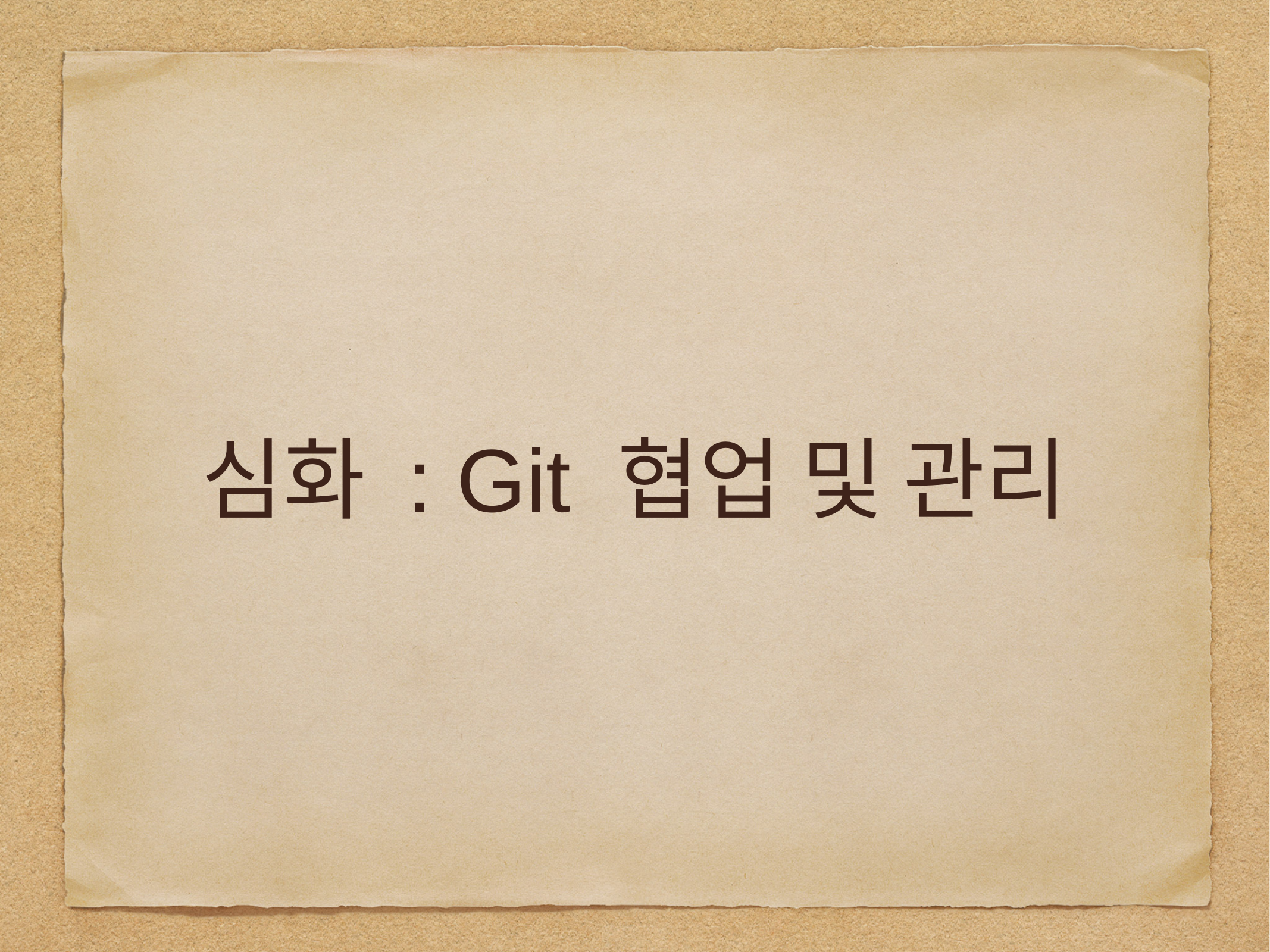

# 심화 : Git 협업 및 관리